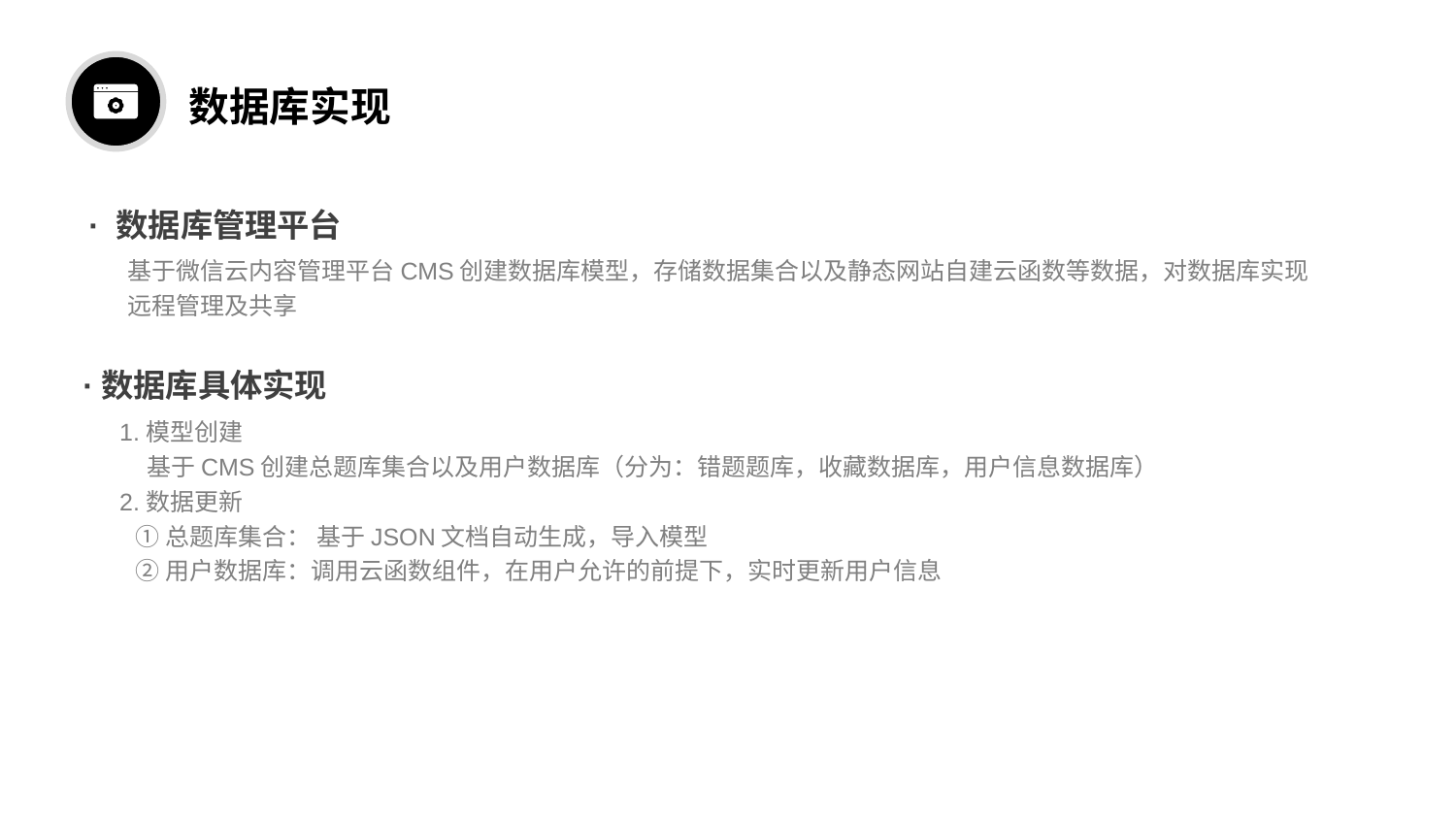

数据库实现

· 数据库管理平台
基于微信云内容管理平台CMS创建数据库模型，存储数据集合以及静态网站自建云函数等数据，对数据库实现远程管理及共享
·数据库具体实现
1.模型创建
    基于CMS创建总题库集合以及用户数据库（分为：错题题库，收藏数据库，用户信息数据库）
2.数据更新
   ①总题库集合： 基于JSON文档自动生成，导入模型
   ②用户数据库：调用云函数组件，在用户允许的前提下，实时更新用户信息